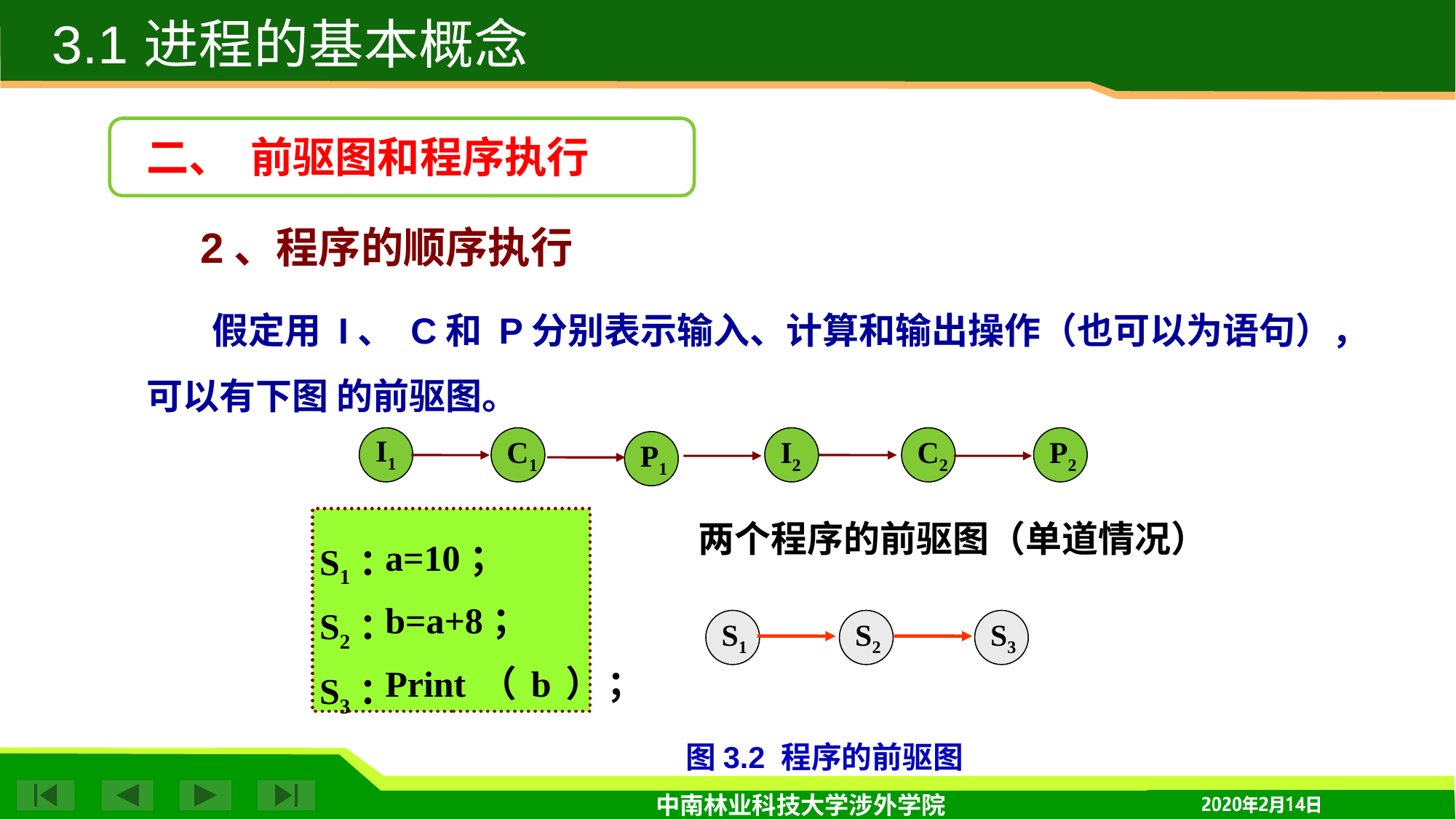

3.1 进程的基本概念

二、  前驱图和程序执行
 2、程序的顺序执行
       假定用 I、 C和 P分别表示输入、计算和输出操作（也可以为语句），可以有下图 的前驱图。
I1

C1

I2

C2

P2

P1

a=10；
b=a+8；
Print（b）；
S1：
S2：
S3：
      两个程序的前驱图（单道情况）

S1

S2

S3

图3.2 程序的前驱图